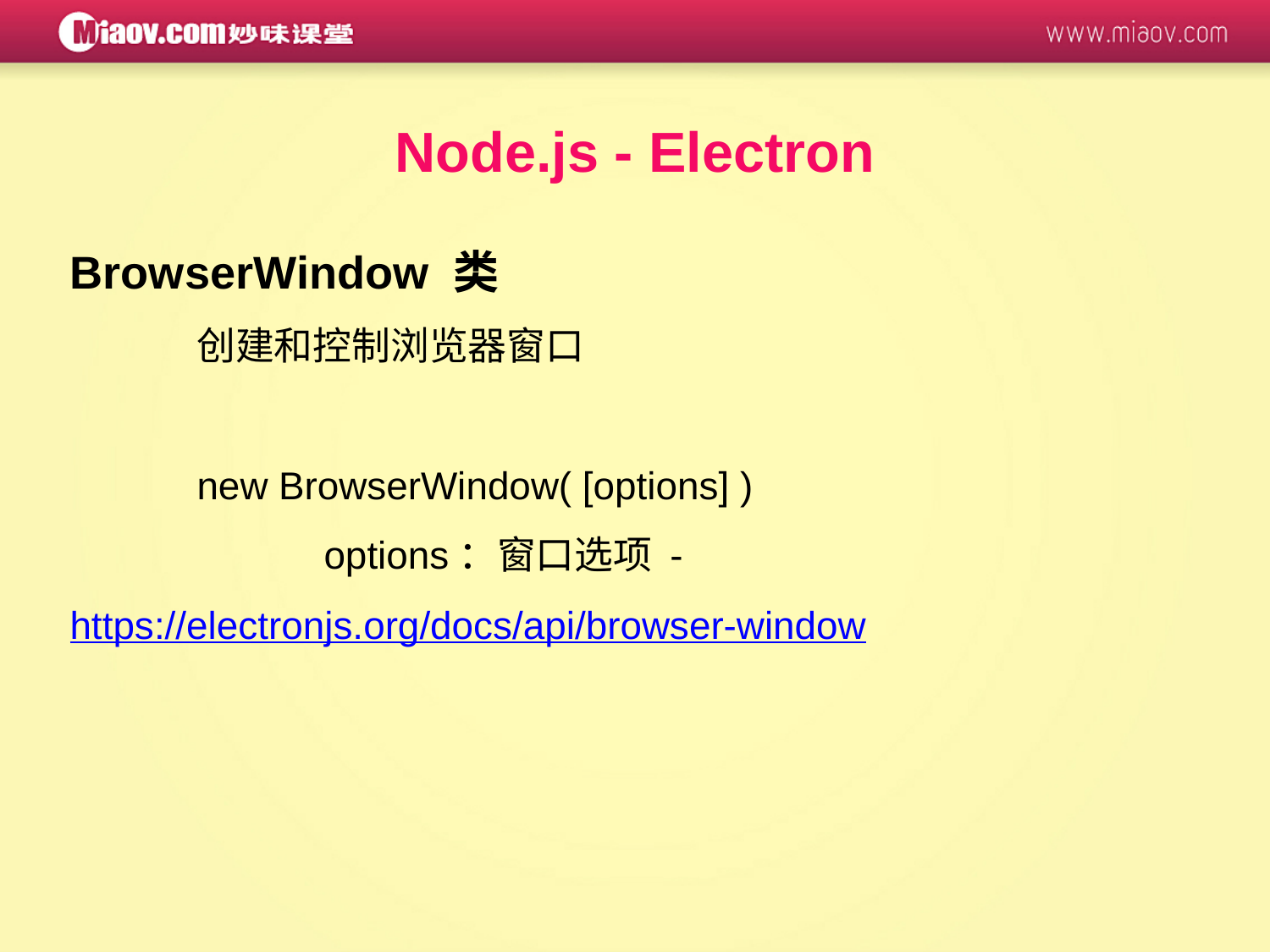

Node.js - Electron
BrowserWindow 类
	创建和控制浏览器窗口

	new BrowserWindow( [options] )
		options：窗口选项 - https://electronjs.org/docs/api/browser-window